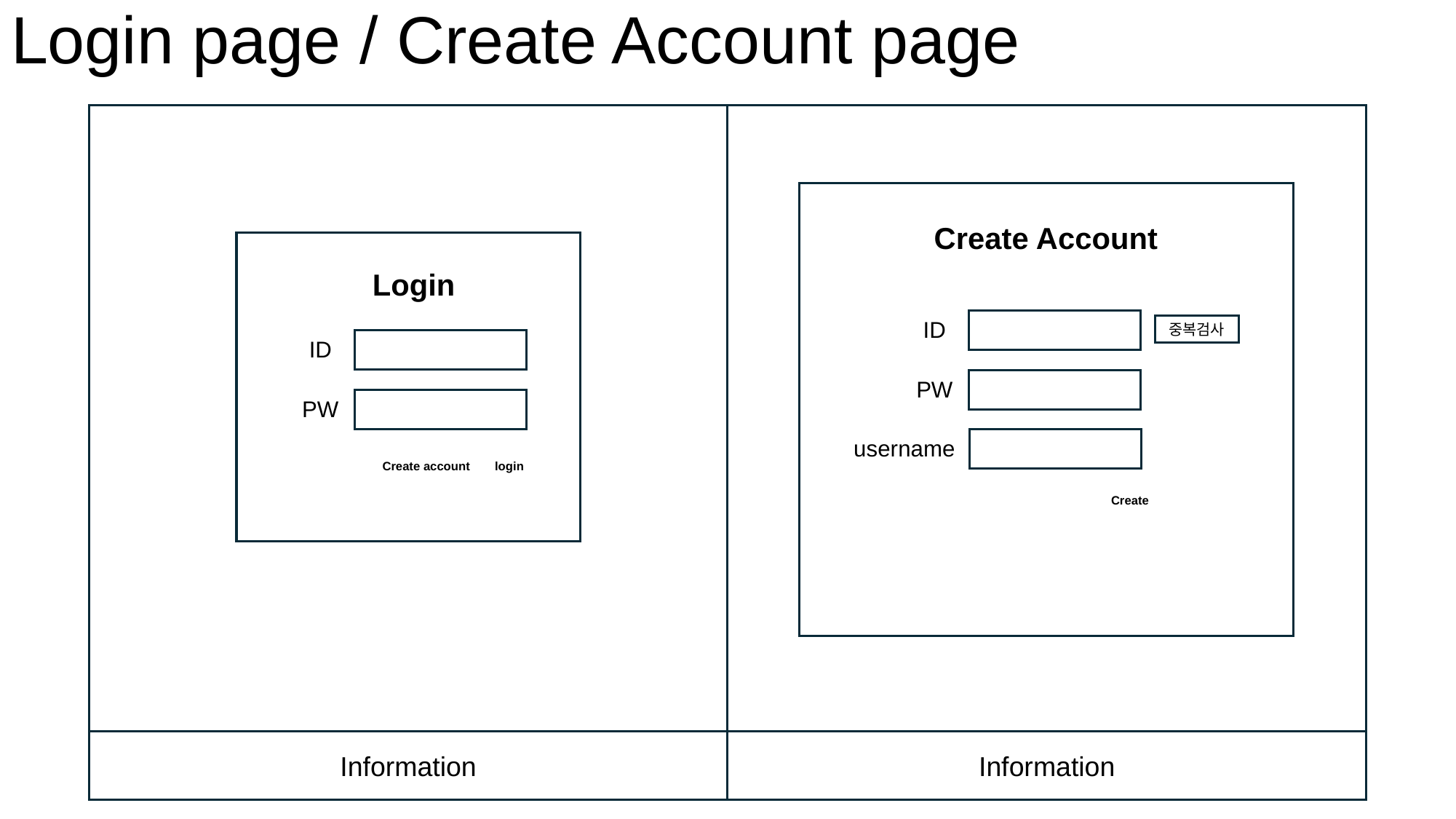

# Login page / Create Account page

Create Account

Login
ID

중복검사
ID

PW

PW

username

Create account
login
Create
Information
Information